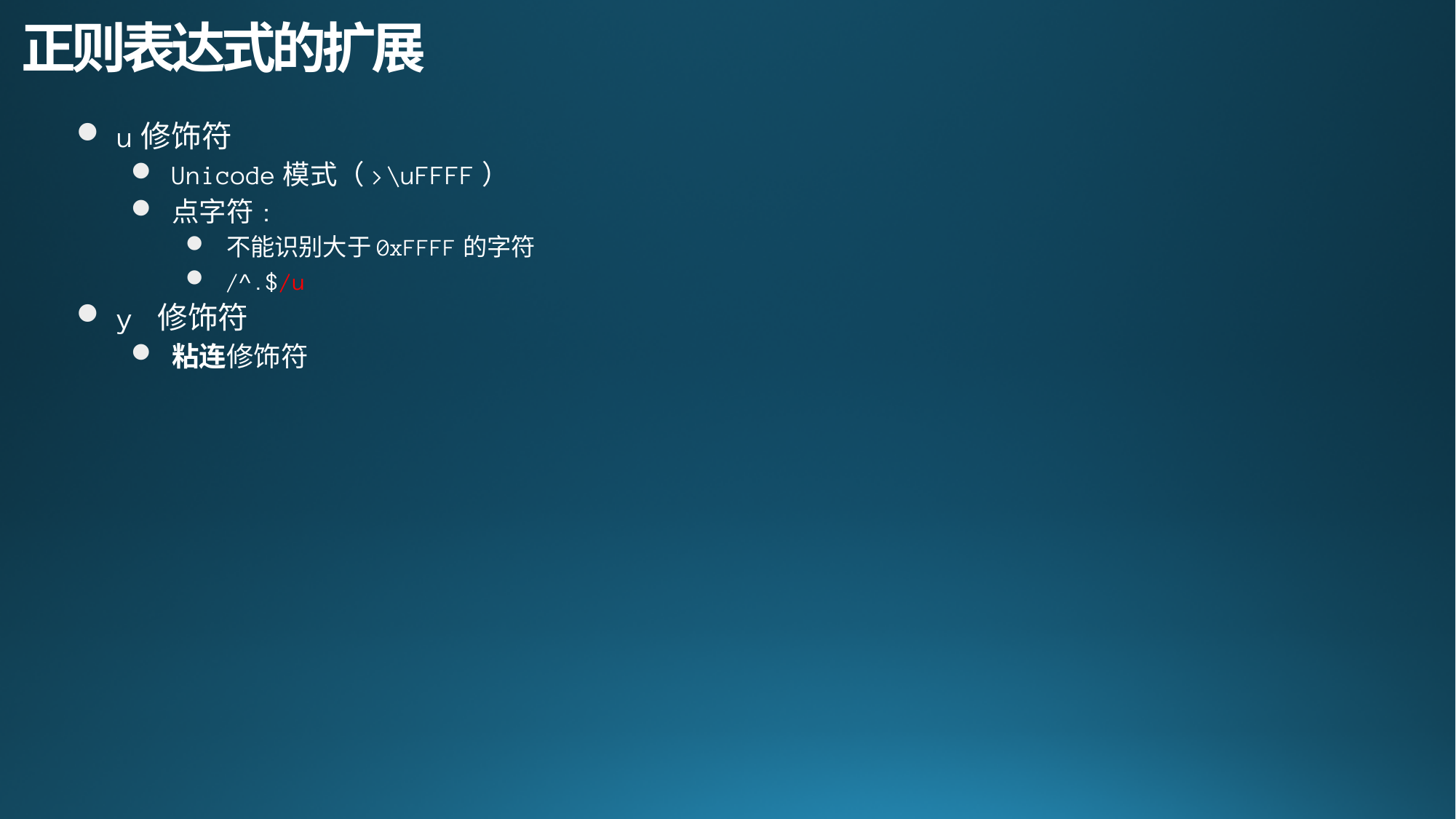

# 正则表达式的扩展
u修饰符
Unicode模式（>\uFFFF）
点字符:
不能识别大于0xFFFF的字符
/^.$/u
y 修饰符
粘连修饰符